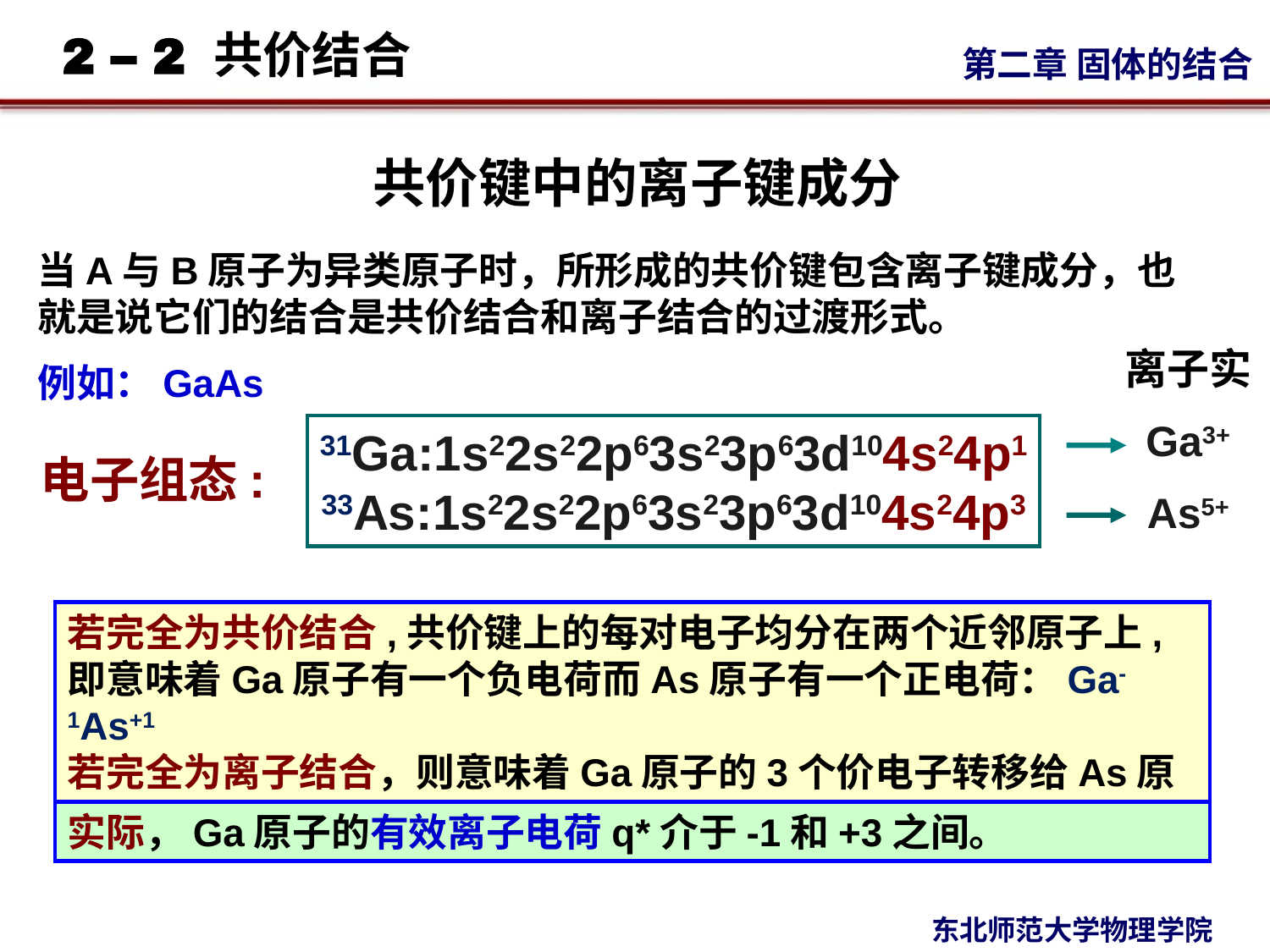

# 共价键中的离子键成分
当A与B原子为异类原子时，所形成的共价键包含离子键成分，也就是说它们的结合是共价结合和离子结合的过渡形式。
例如：GaAs
离子实
Ga3+
As5+

31Ga:1s22s22p63s23p63d104s24p1
33As:1s22s22p63s23p63d104s24p3
电子组态:
若完全为共价结合,共价键上的每对电子均分在两个近邻原子上,即意味着Ga原子有一个负电荷而As原子有一个正电荷：Ga-1As+1
若完全为离子结合，则意味着Ga原子的3个价电子转移给As原子:Ga+3As-3
实际，Ga原子的有效离子电荷q*介于-1和+3之间。